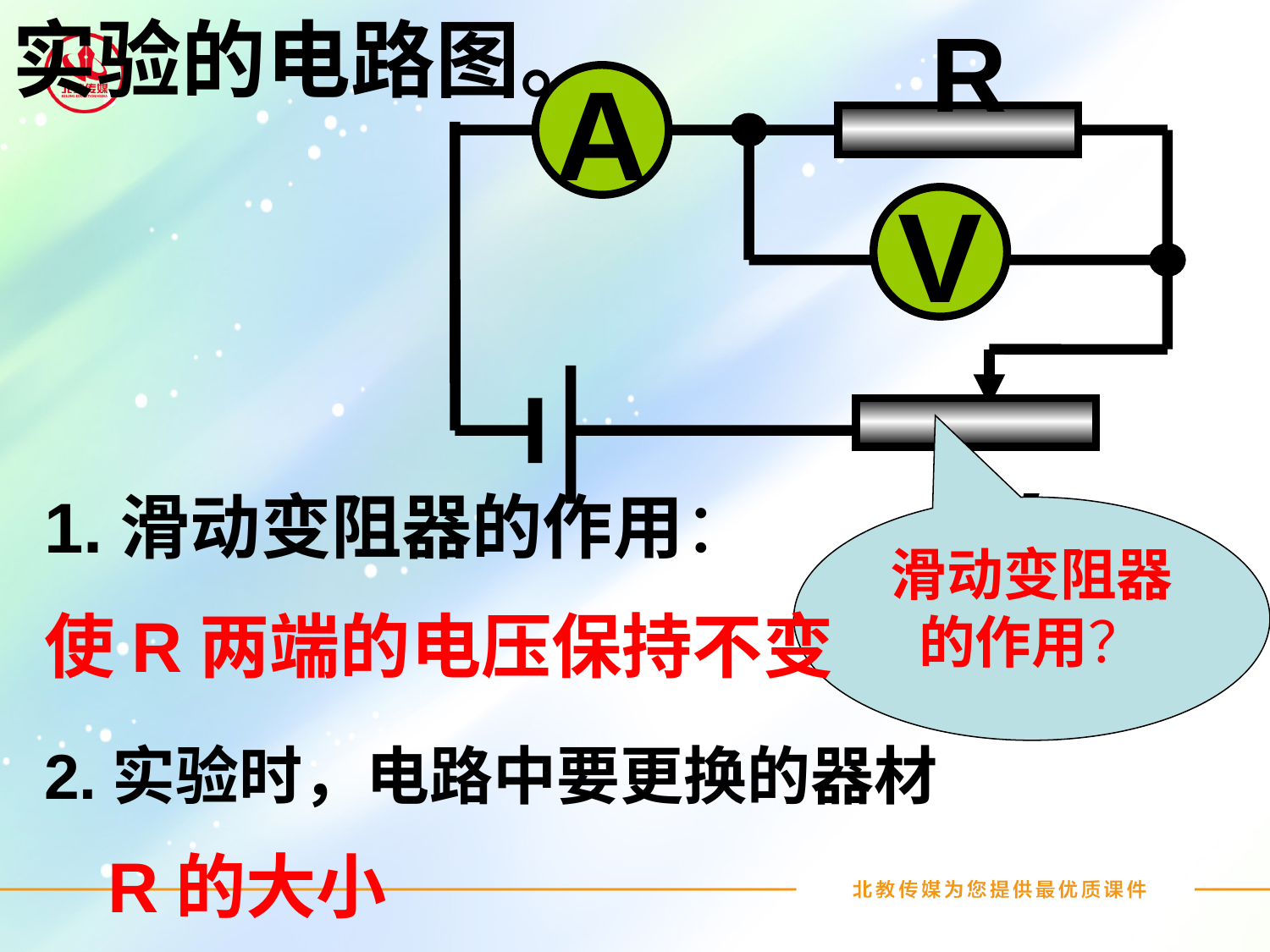

实验的电路图。
R
A

V

R′
1.滑动变阻器的作用：
使R两端的电压保持不变
滑动变阻器的作用？
2.实验时，电路中要更换的器材
R的大小